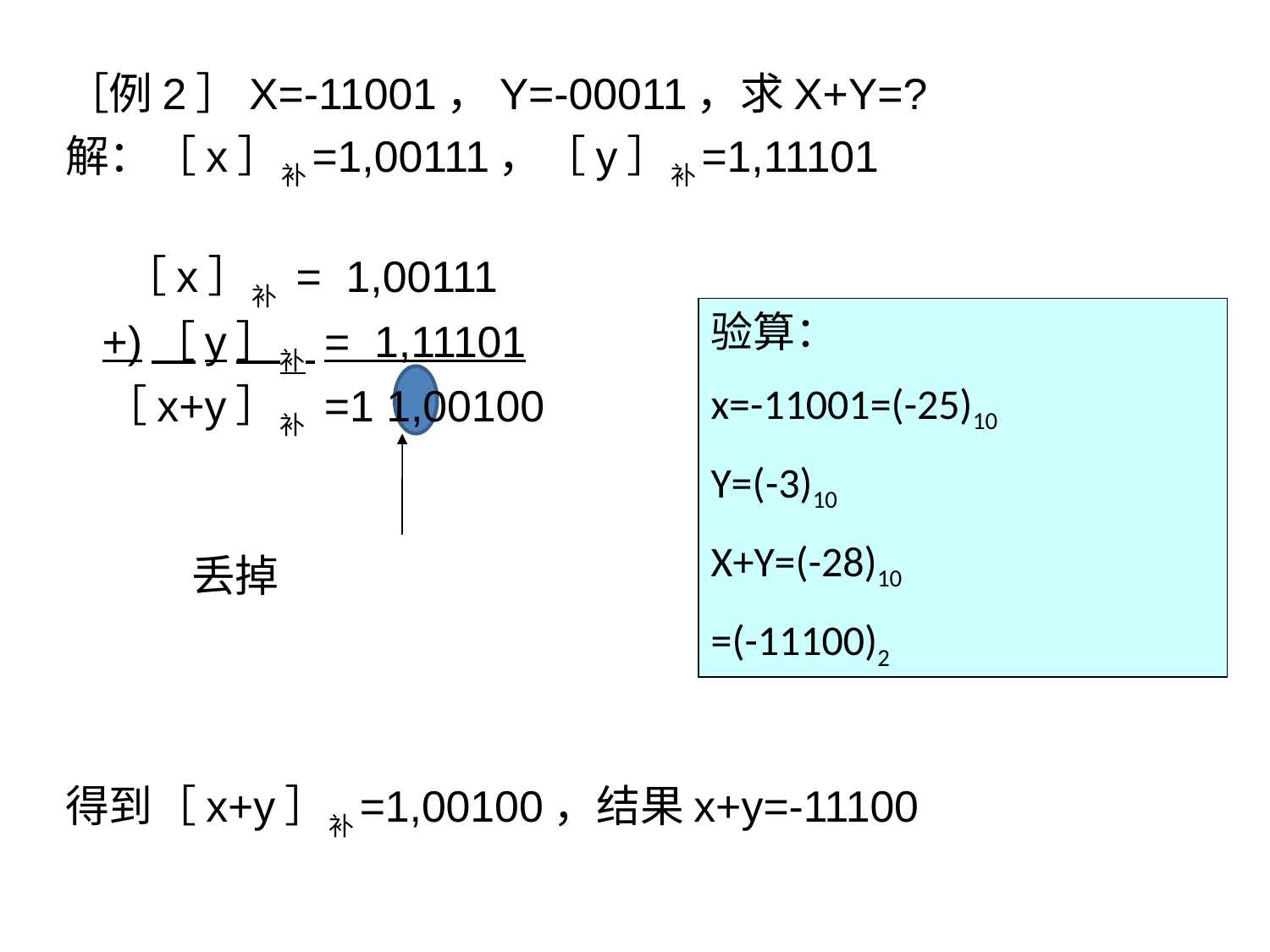

［例2］X=-11001，Y=-00011，求X+Y=?
解：［x］补=1,00111，［y］补=1,11101

     ［x］补 =  1,00111
   +)［y］补 =  1,11101
   ［x+y］补 =1 1,00100

            丢掉

得到［x+y］补=1,00100，结果x+y=-11100
验算：
x=-11001=(-25)10
Y=(-3)10
X+Y=(-28)10
=(-11100)2